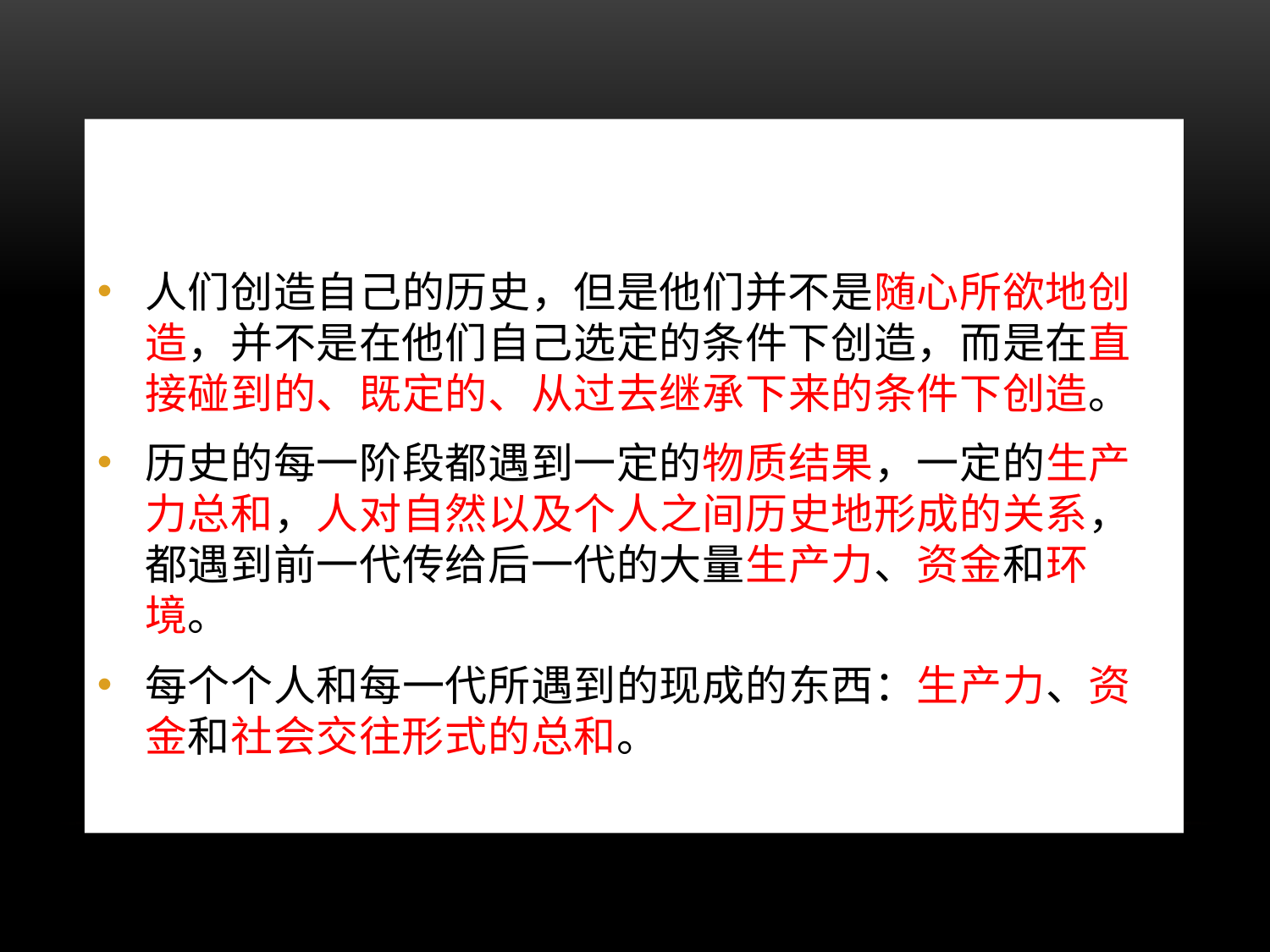

#

人们创造自己的历史，但是他们并不是随心所欲地创造，并不是在他们自己选定的条件下创造，而是在直接碰到的、既定的、从过去继承下来的条件下创造。
历史的每一阶段都遇到一定的物质结果，一定的生产力总和，人对自然以及个人之间历史地形成的关系，都遇到前一代传给后一代的大量生产力、资金和环境。
每个个人和每一代所遇到的现成的东西：生产力、资金和社会交往形式的总和。